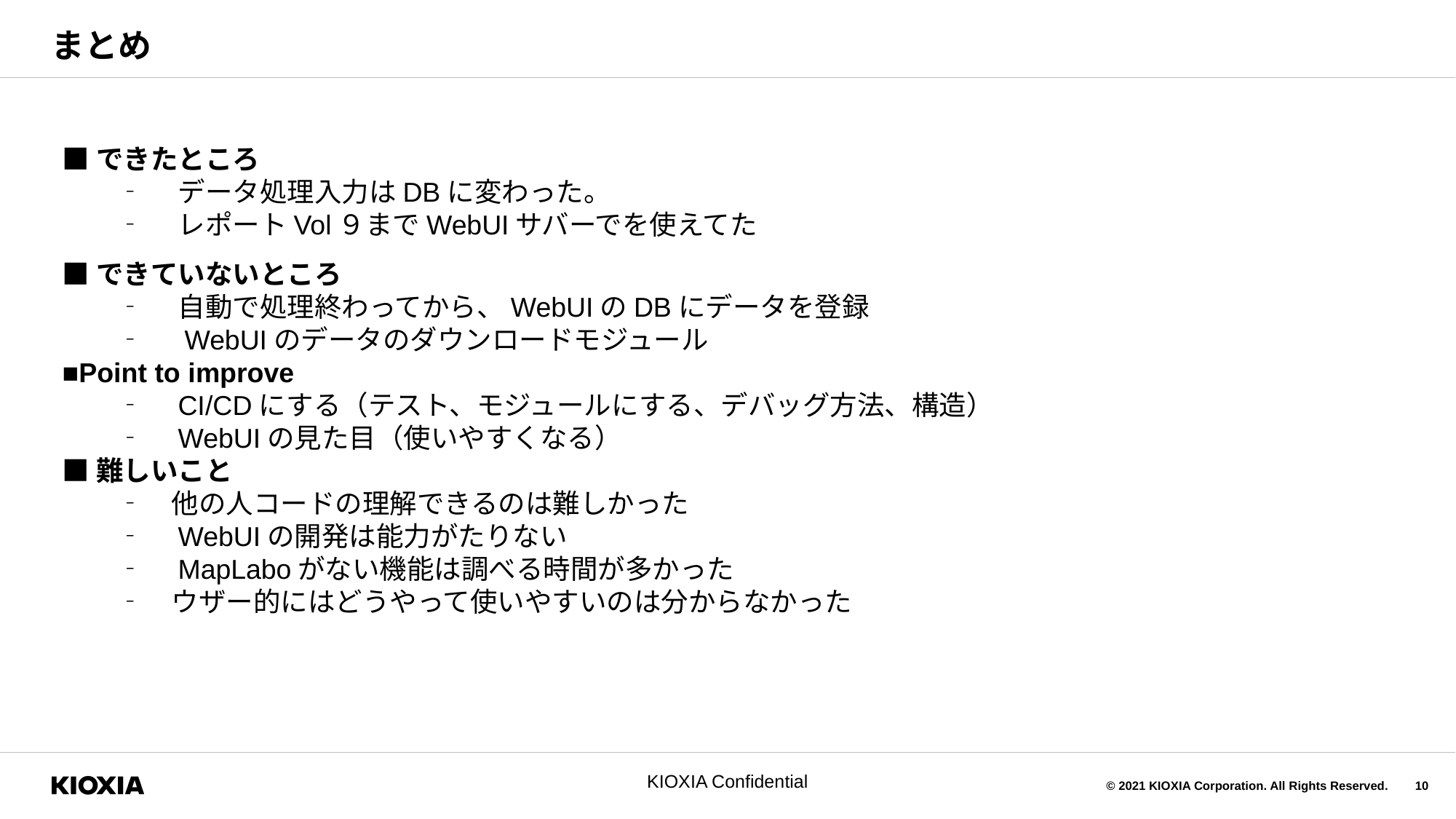

# まとめ
■できたところ
‐　データ処理入力はDBに変わった。
‐　レポートVol９までWebUIサバーでを使えてた
■できていないところ
‐　自動で処理終わってから、WebUIのDBにデータを登録
‐　WebUIのデータのダウンロードモジュール
■Point to improve
　　‐　CI/CDにする（テスト、モジュールにする、デバッグ方法、構造）
　　‐　WebUIの見た目（使いやすくなる）
■難しいこと
　　‐　他の人コードの理解できるのは難しかった
　　‐　WebUIの開発は能力がたりない
　　‐　MapLaboがない機能は調べる時間が多かった
　　‐　ウザー的にはどうやって使いやすいのは分からなかった
KIOXIA Confidential